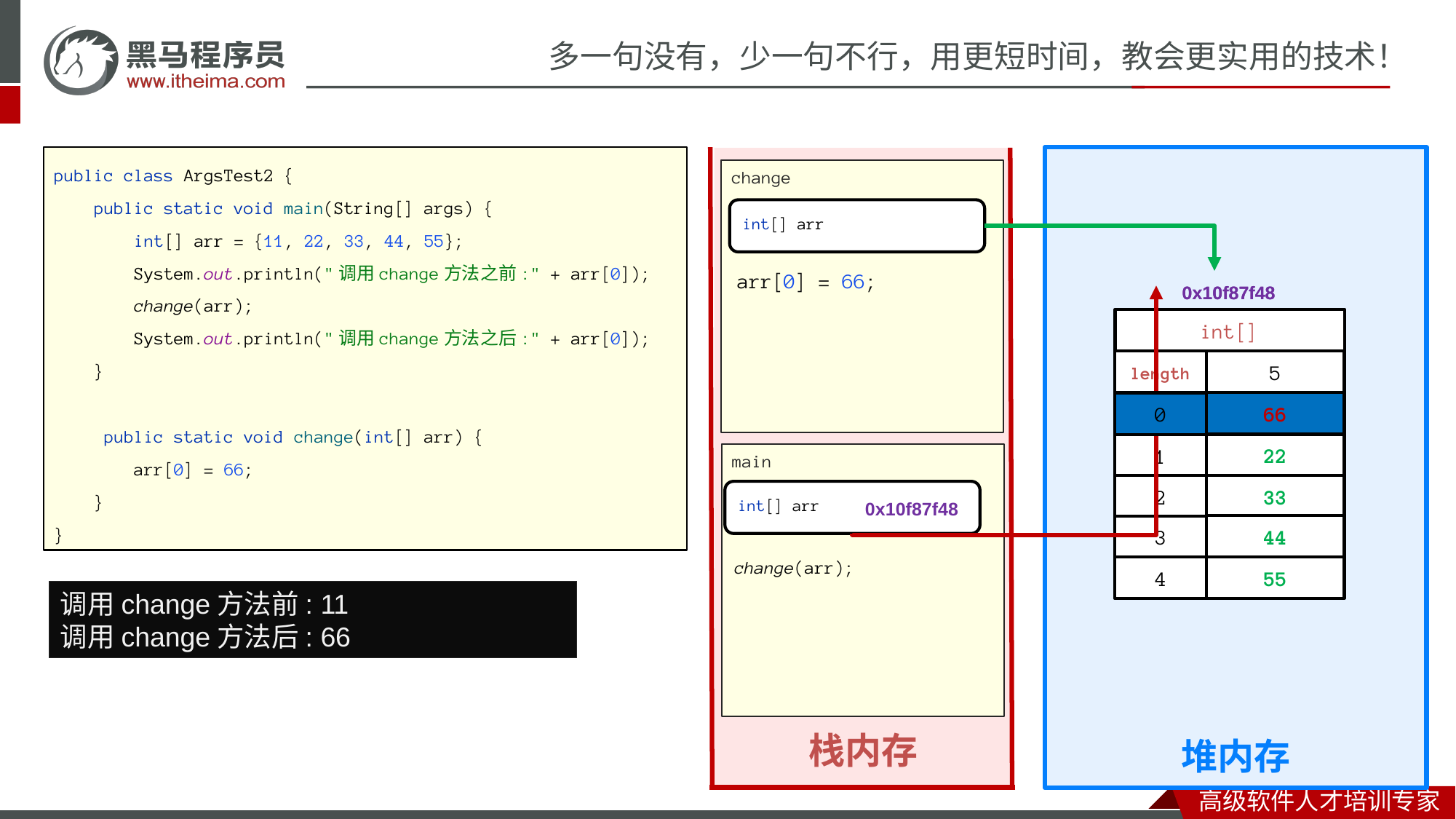

public class ArgsTest2 {
    public static void main(String[] args) {
        int[] arr = {11, 22, 33, 44, 55};
        System.out.println("调用change方法之前:" + arr[0]);
        change(arr);
        System.out.println("调用change方法之后:" + arr[0]);
    }
     public static void change(int[] arr) {
        arr[0] = 66;
    }
}

栈内存

堆内存
change

int[] arr
arr[0] = 66;
0x10f87f48
0x10f87f48
int[]
length
5
66
0
0
11
22
1
main

2
33

0x10f87f48
int[] arr
44
3
change(arr);
4
55
调用change方法前: 11
调用change方法前: 11
调用change方法后: 66